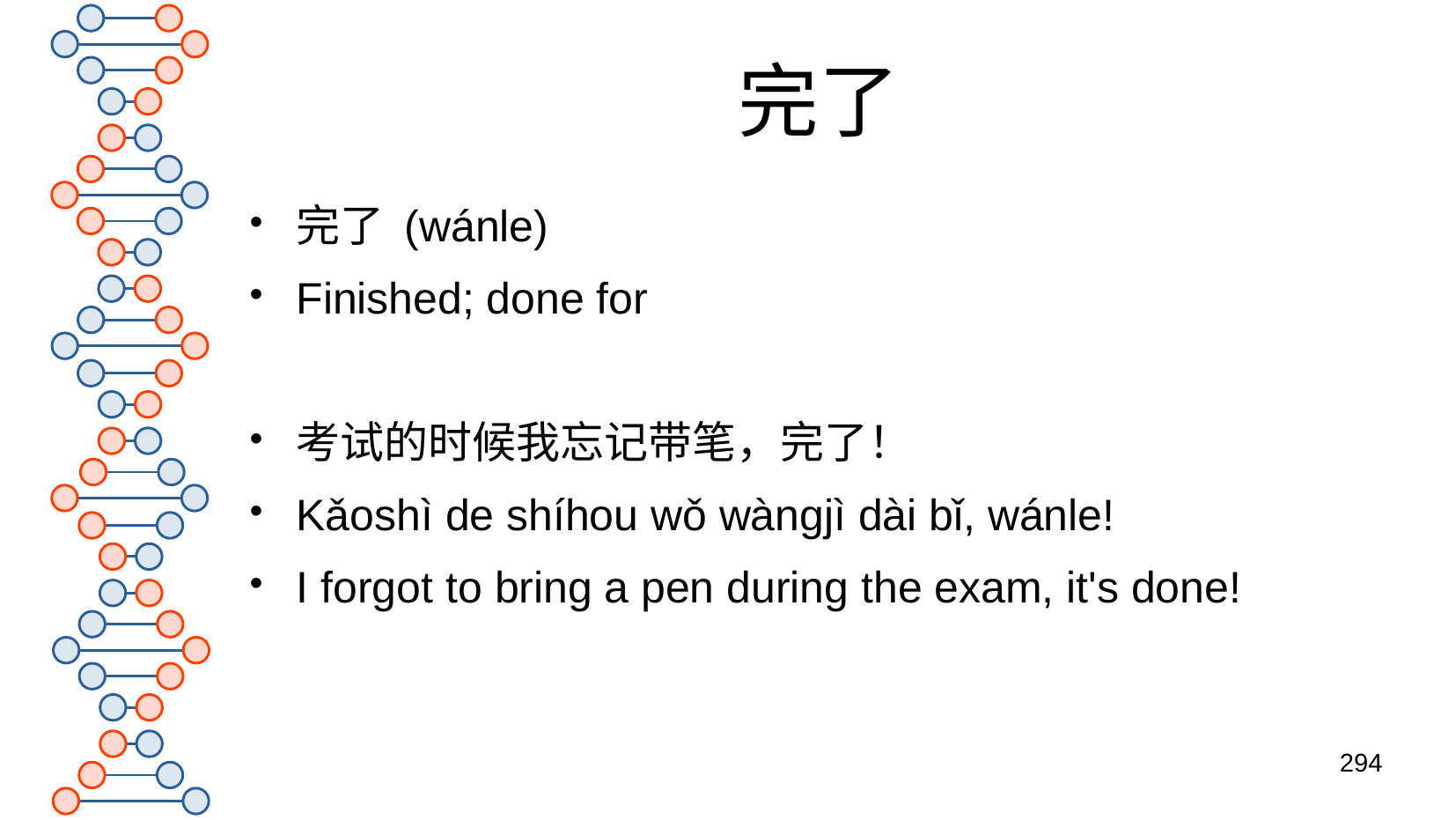

# 完了
完了 (wánle)
Finished; done for

考试的时候我忘记带笔，完了！
Kǎoshì de shíhou wǒ wàngjì dài bǐ, wánle!
I forgot to bring a pen during the exam, it's done!

294